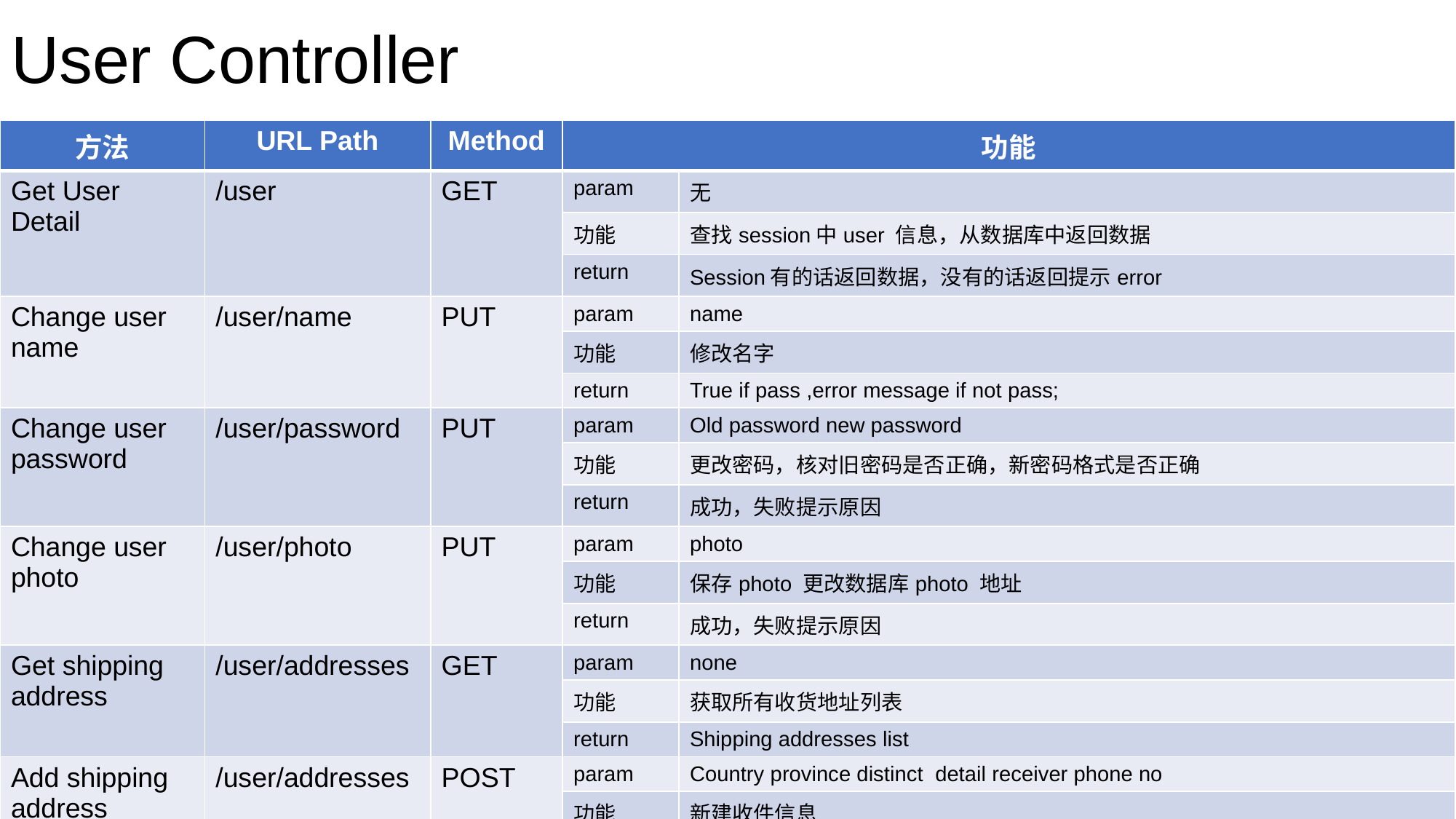

# User Controller
| 方法 | URL Path | Method | 功能 |  |
| --- | --- | --- | --- | --- |
| Get User Detail | /user | GET | param | 无 |
|  |  |  | 功能 | 查找session中user 信息，从数据库中返回数据 |
|  |  |  | return | Session有的话返回数据，没有的话返回提示error |
| Change user name | /user/name | PUT | param | name |
|  |  |  | 功能 | 修改名字 |
|  |  |  | return | True if pass ,error message if not pass; |
| Change user password | /user/password | PUT | param | Old password new password |
|  |  |  | 功能 | 更改密码，核对旧密码是否正确，新密码格式是否正确 |
|  |  |  | return | 成功，失败提示原因 |
| Change user photo | /user/photo | PUT | param | photo |
|  |  |  | 功能 | 保存photo 更改数据库photo 地址 |
|  |  |  | return | 成功，失败提示原因 |
| Get shipping address | /user/addresses | GET | param | none |
|  |  |  | 功能 | 获取所有收货地址列表 |
|  |  |  | return | Shipping addresses list |
| Add shipping address | /user/addresses | POST | param | Country province distinct detail receiver phone no |
|  |  |  | 功能 | 新建收件信息 |
|  |  |  | return | True if pass ,error message if false; |